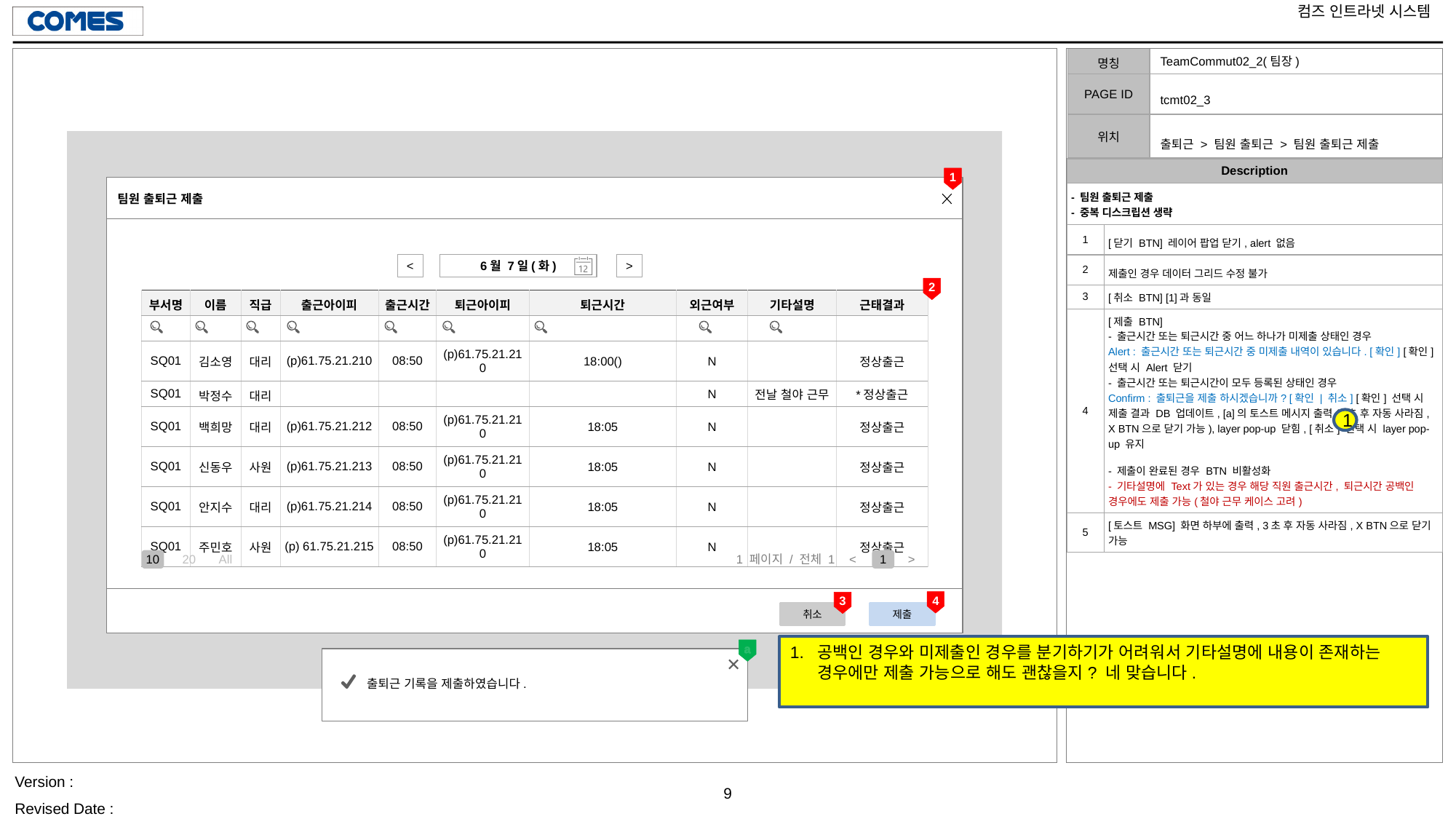

# TeamCommut02_2(팀장)
tcmt02_3

출퇴근 > 팀원 출퇴근 > 팀원 출퇴근 제출
| Description |  |
| --- | --- |
| - 팀원 출퇴근 제출 - 중복 디스크립션 생략 |  |
| 1 | [닫기 BTN] 레이어 팝업 닫기, alert 없음 |
| 2 | 제출인 경우 데이터 그리드 수정 불가 |
| 3 | [취소 BTN] [1]과 동일 |
| 4 | [제출 BTN] - 출근시간 또는 퇴근시간 중 어느 하나가 미제출 상태인 경우 Alert : 출근시간 또는 퇴근시간 중 미제출 내역이 있습니다. [확인] [확인] 선택 시 Alert 닫기 - 출근시간 또는 퇴근시간이 모두 등록된 상태인 경우 Confirm : 출퇴근을 제출 하시겠습니까? [확인 | 취소] [확인] 선택 시 제출 결과 DB 업데이트, [a]의 토스트 메시지 출력(3초 후 자동 사라짐, X BTN으로 닫기 가능), layer pop-up 닫힘, [취소] 선택 시 layer pop-up 유지 - 제출이 완료된 경우 BTN 비활성화 - 기타설명에 Text가 있는 경우 해당 직원 출근시간, 퇴근시간 공백인 경우에도 제출 가능(철야 근무 케이스 고려) |
| 5 | [토스트 MSG] 화면 하부에 출력, 3초 후 자동 사라짐, X BTN으로 닫기 가능 |
1

팀원 출퇴근 제출

>
<
6월 7일(화)

2
| 부서명 | 이름 | 직급 | 출근아이피 | 출근시간 | 퇴근아이피 | 퇴근시간 | 외근여부 | 기타설명 | 근태결과 |
| --- | --- | --- | --- | --- | --- | --- | --- | --- | --- |
|  |  |  |  |  |  |  |  |  |  |
| SQ01 | 김소영 | 대리 | (p)61.75.21.210 | 08:50 | (p)61.75.21.210 | 18:00() | N |  | 정상출근 |
| SQ01 | 박정수 | 대리 |  |  |  |  | N | 전날 철야 근무 | \*정상출근 |
| SQ01 | 백희망 | 대리 | (p)61.75.21.212 | 08:50 | (p)61.75.21.210 | 18:05 | N |  | 정상출근 |
| SQ01 | 신동우 | 사원 | (p)61.75.21.213 | 08:50 | (p)61.75.21.210 | 18:05 | N |  | 정상출근 |
| SQ01 | 안지수 | 대리 | (p)61.75.21.214 | 08:50 | (p)61.75.21.210 | 18:05 | N |  | 정상출근 |
| SQ01 | 주민호 | 사원 | (p) 61.75.21.215 | 08:50 | (p)61.75.21.210 | 18:05 | N |  | 정상출근 |

1
1 페이지 / 전체 1
10
20
All
<
1
>
4
3
취소
제출
공백인 경우와 미제출인 경우를 분기하기가 어려워서 기타설명에 내용이 존재하는 경우에만 제출 가능으로 해도 괜찮을지? 네 맞습니다.
a

출퇴근 기록을 제출하였습니다.